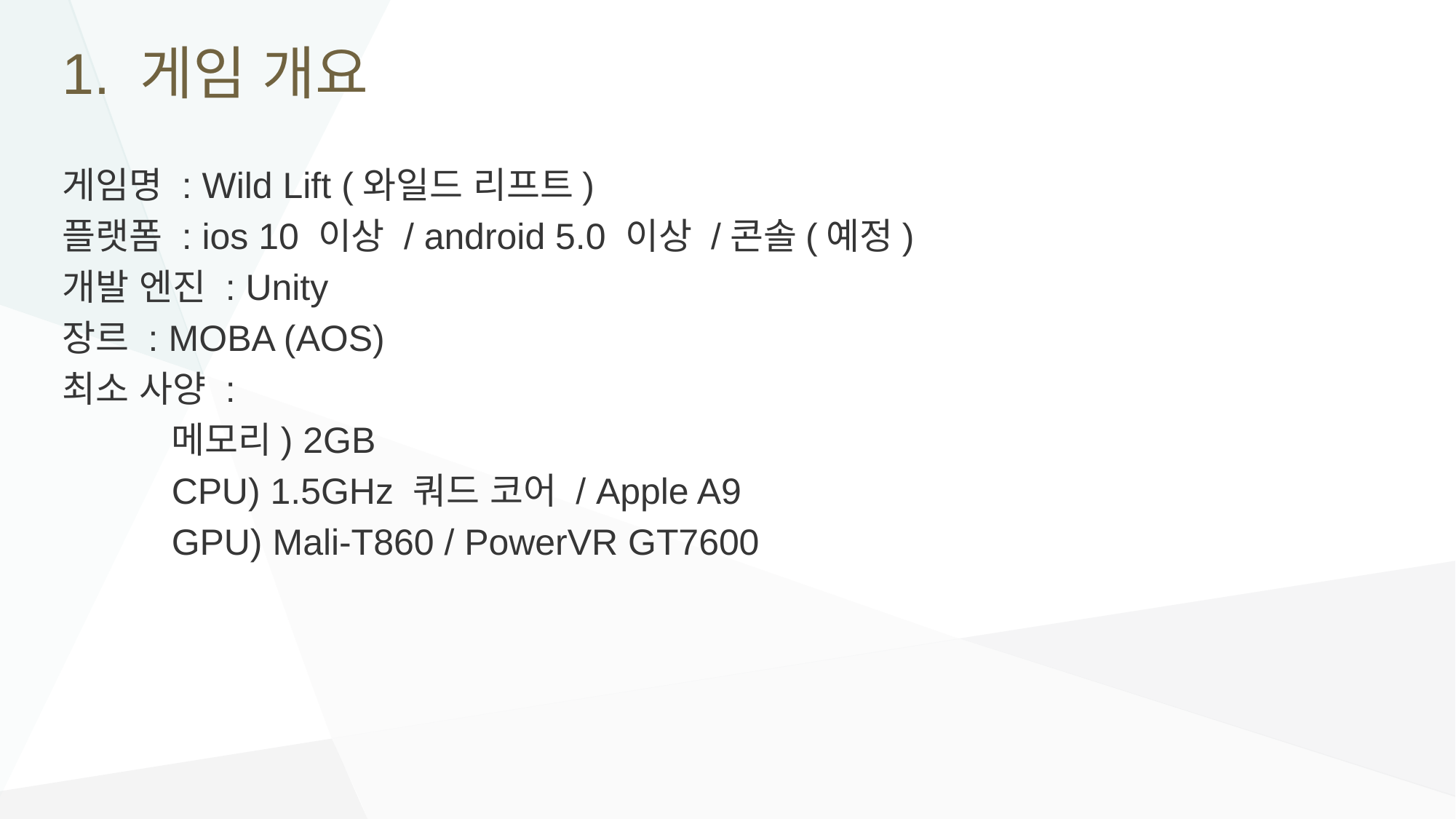

# 1. 게임 개요
게임명 : Wild Lift (와일드 리프트)
플랫폼 : ios 10 이상 / android 5.0 이상 /콘솔(예정)
개발 엔진 : Unity
장르 : MOBA (AOS)
최소 사양 :
	메모리) 2GB
	CPU) 1.5GHz 쿼드 코어 / Apple A9
	GPU) Mali-T860 / PowerVR GT7600